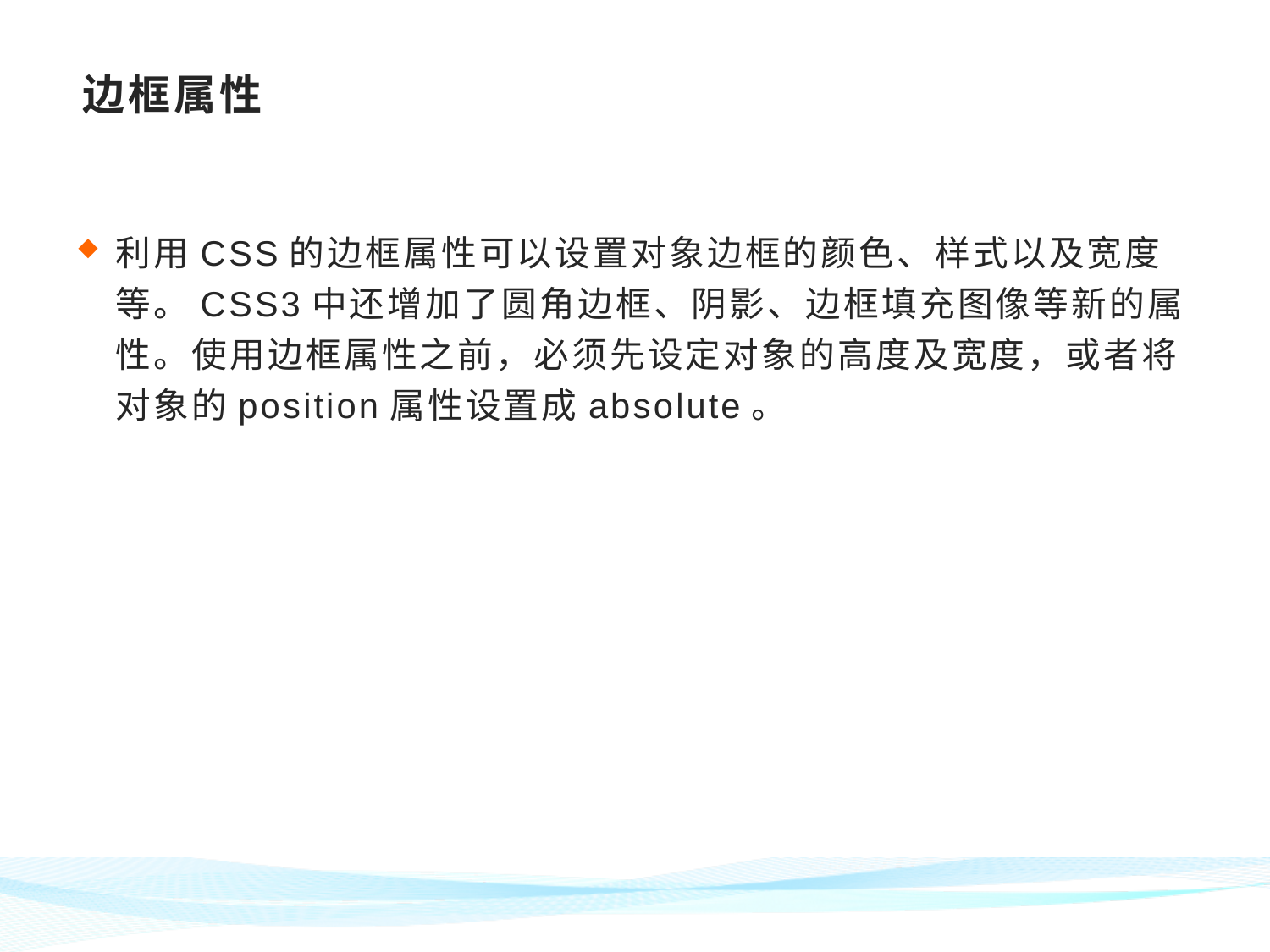

# 边框属性
利用CSS的边框属性可以设置对象边框的颜色、样式以及宽度等。CSS3中还增加了圆角边框、阴影、边框填充图像等新的属性。使用边框属性之前，必须先设定对象的高度及宽度，或者将对象的position属性设置成absolute。

57